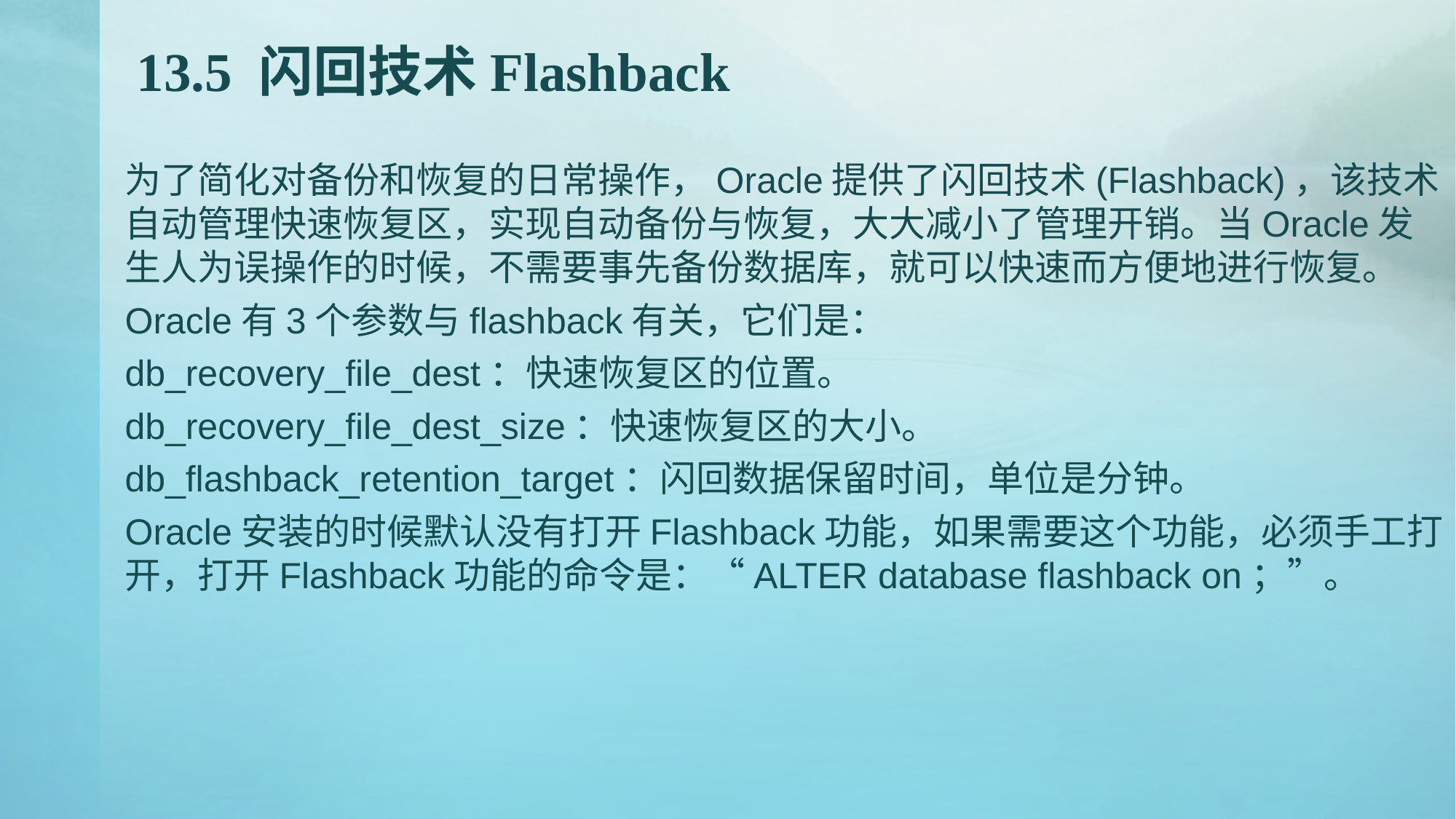

# 13.5 闪回技术Flashback
为了简化对备份和恢复的日常操作，Oracle提供了闪回技术(Flashback)，该技术自动管理快速恢复区，实现自动备份与恢复，大大减小了管理开销。当Oracle发生人为误操作的时候，不需要事先备份数据库，就可以快速而方便地进行恢复。
Oracle有3个参数与flashback有关，它们是：
db_recovery_file_dest：快速恢复区的位置。
db_recovery_file_dest_size：快速恢复区的大小。
db_flashback_retention_target：闪回数据保留时间，单位是分钟。
Oracle安装的时候默认没有打开Flashback功能，如果需要这个功能，必须手工打开，打开Flashback功能的命令是：“ALTER database flashback on；”。